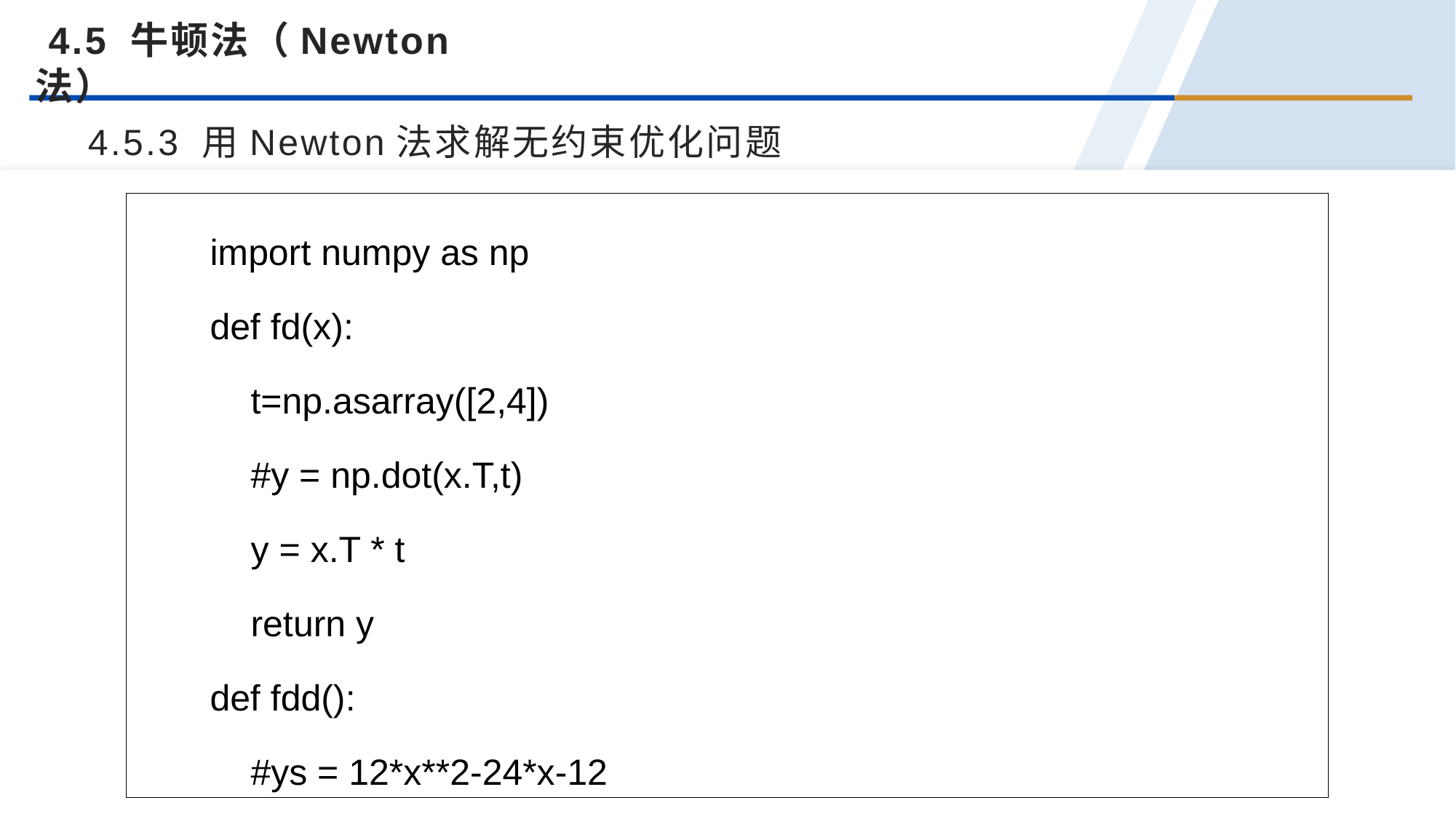

4.5 牛顿法（Newton法）
4.5.3 用Newton法求解无约束优化问题

import numpy as np
def fd(x):
    t=np.asarray([2,4])
    #y = np.dot(x.T,t)
    y = x.T * t
    return y
def fdd():
    #ys = 12*x**2-24*x-12